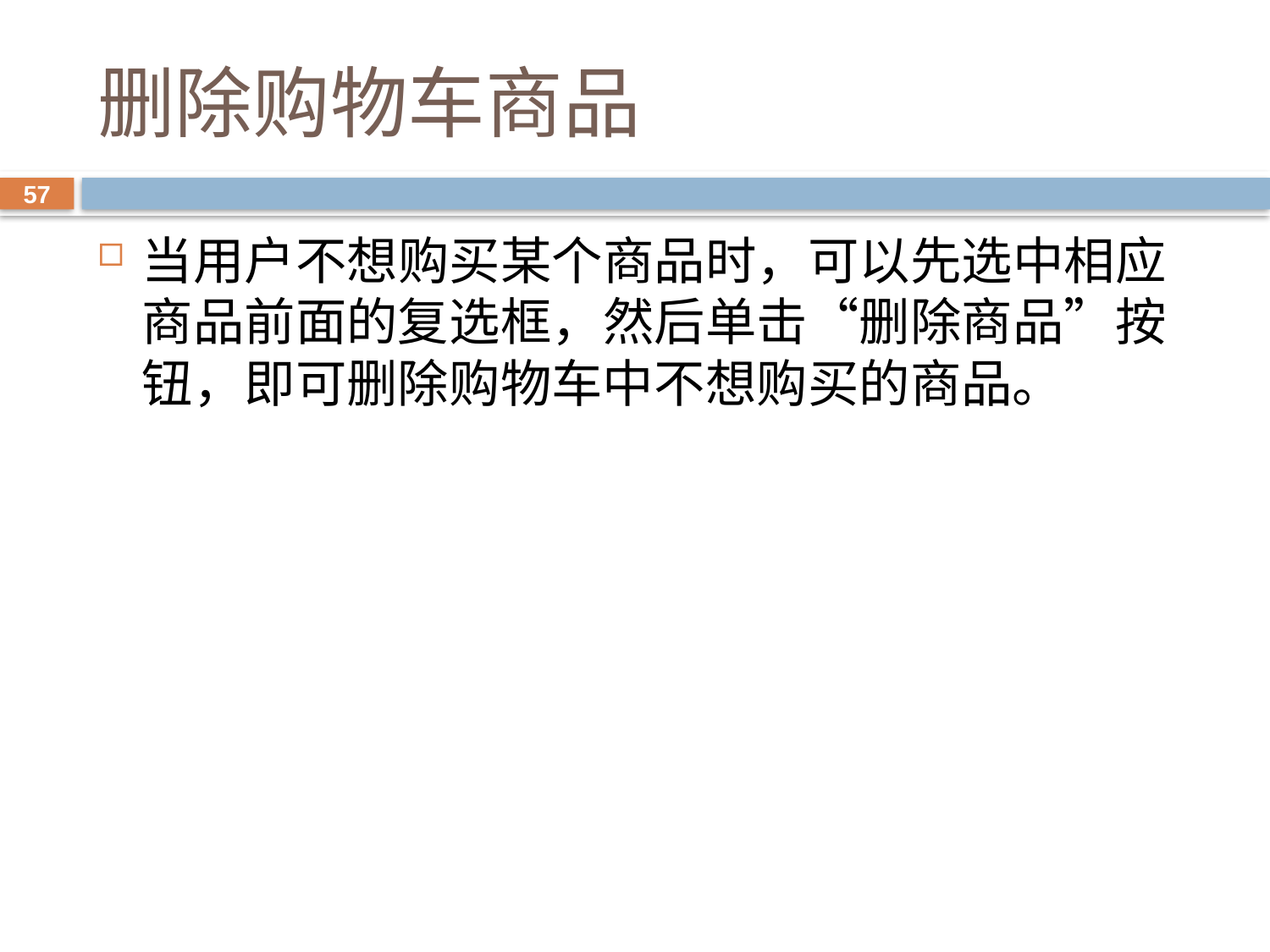

# 删除购物车商品
57
当用户不想购买某个商品时，可以先选中相应商品前面的复选框，然后单击“删除商品”按钮，即可删除购物车中不想购买的商品。